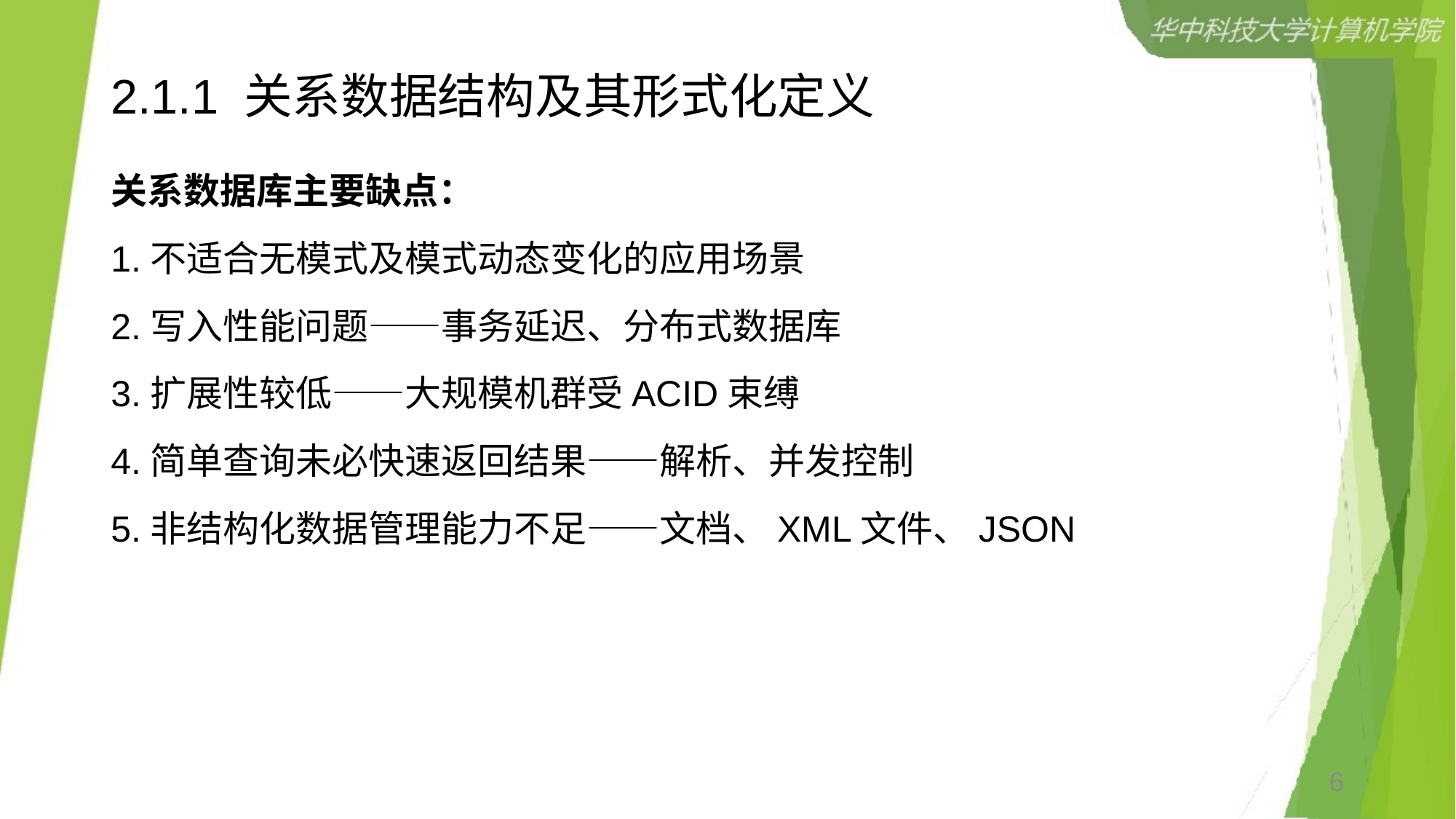

# 2.1.1 关系数据结构及其形式化定义
关系数据库主要缺点：
1.不适合无模式及模式动态变化的应用场景
2.写入性能问题——事务延迟、分布式数据库
3.扩展性较低——大规模机群受ACID束缚
4.简单查询未必快速返回结果——解析、并发控制
5.非结构化数据管理能力不足——文档、XML文件、JSON
6